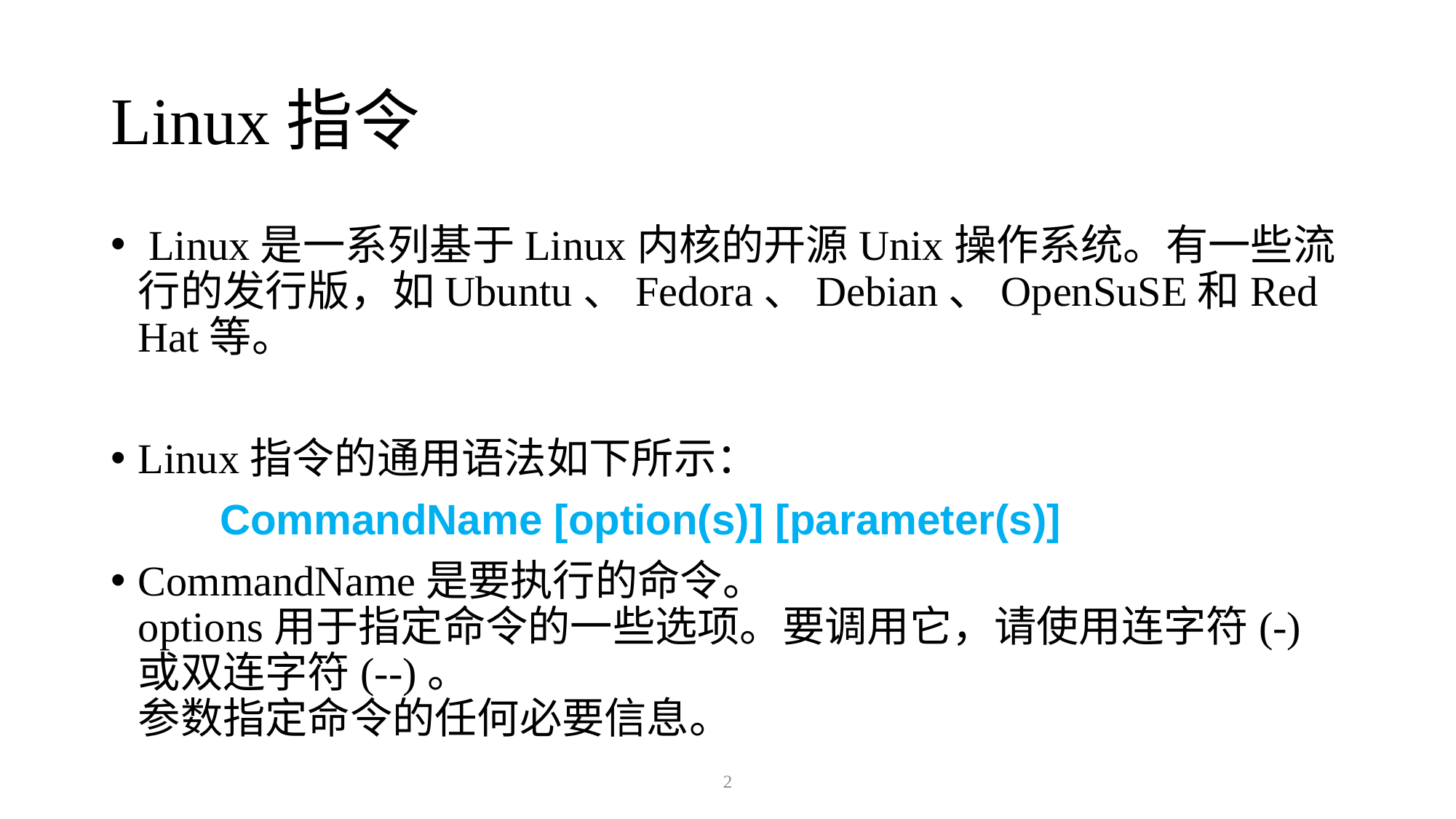

# Linux指令
 Linux是一系列基于Linux内核的开源Unix操作系统。有一些流行的发行版，如Ubuntu、Fedora、Debian、OpenSuSE和Red Hat等。

Linux指令的通用语法如下所示：
	CommandName [option(s)] [parameter(s)]
CommandName是要执行的命令。
options用于指定命令的一些选项。要调用它，请使用连字符(-)或双连字符(--)。
参数指定命令的任何必要信息。
2